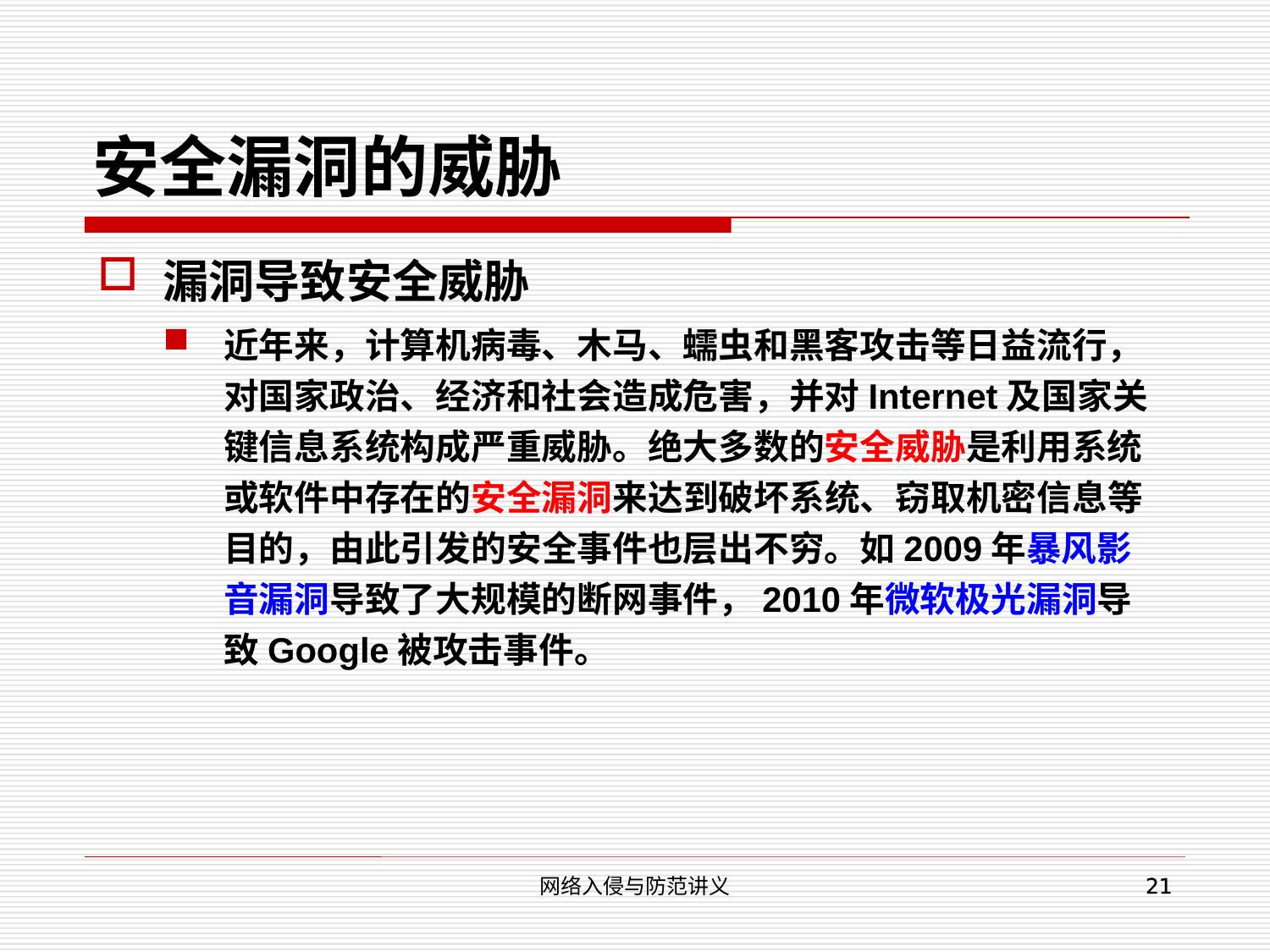

安全漏洞的威胁
漏洞导致安全威胁
近年来，计算机病毒、木马、蠕虫和黑客攻击等日益流行，对国家政治、经济和社会造成危害，并对Internet及国家关键信息系统构成严重威胁。绝大多数的安全威胁是利用系统或软件中存在的安全漏洞来达到破坏系统、窃取机密信息等目的，由此引发的安全事件也层出不穷。如2009年暴风影音漏洞导致了大规模的断网事件，2010年微软极光漏洞导致Google被攻击事件。

网络入侵与防范讲义
21
21